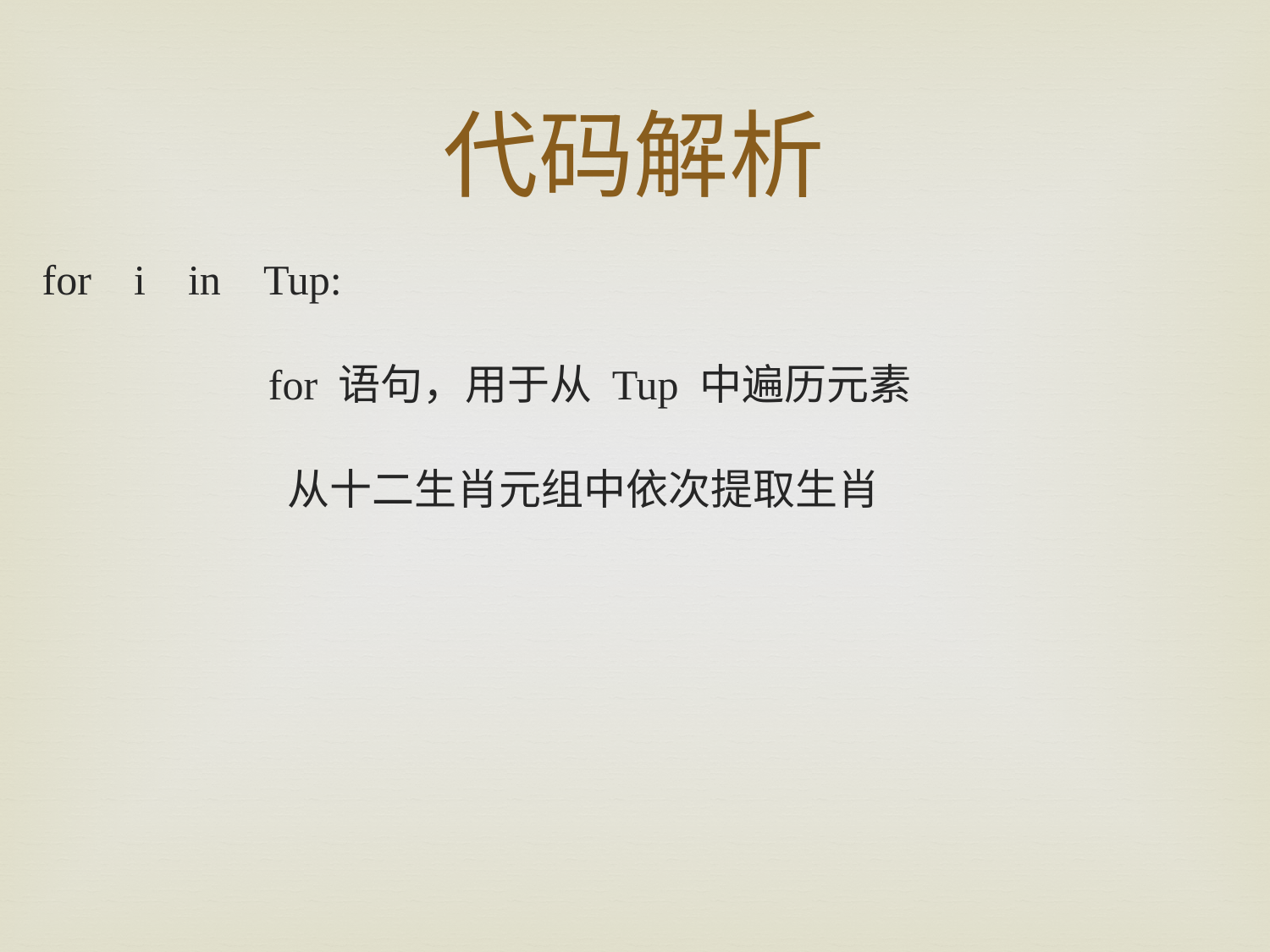

# 代码解析
for i in Tup:
 for 语句，用于从 Tup 中遍历元素
从十二生肖元组中依次提取生肖